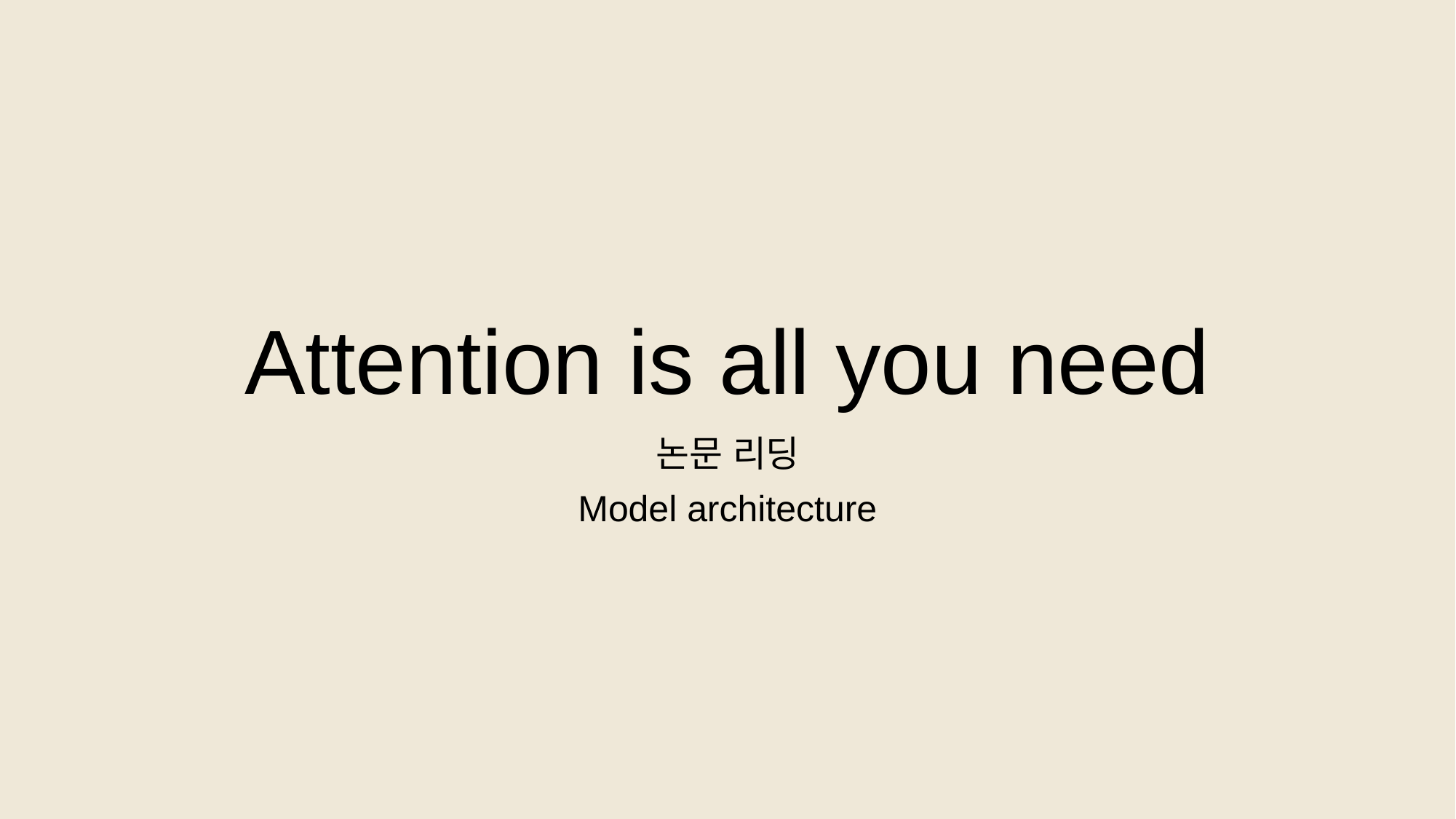

# Attention is all you need
논문 리딩
Model architecture